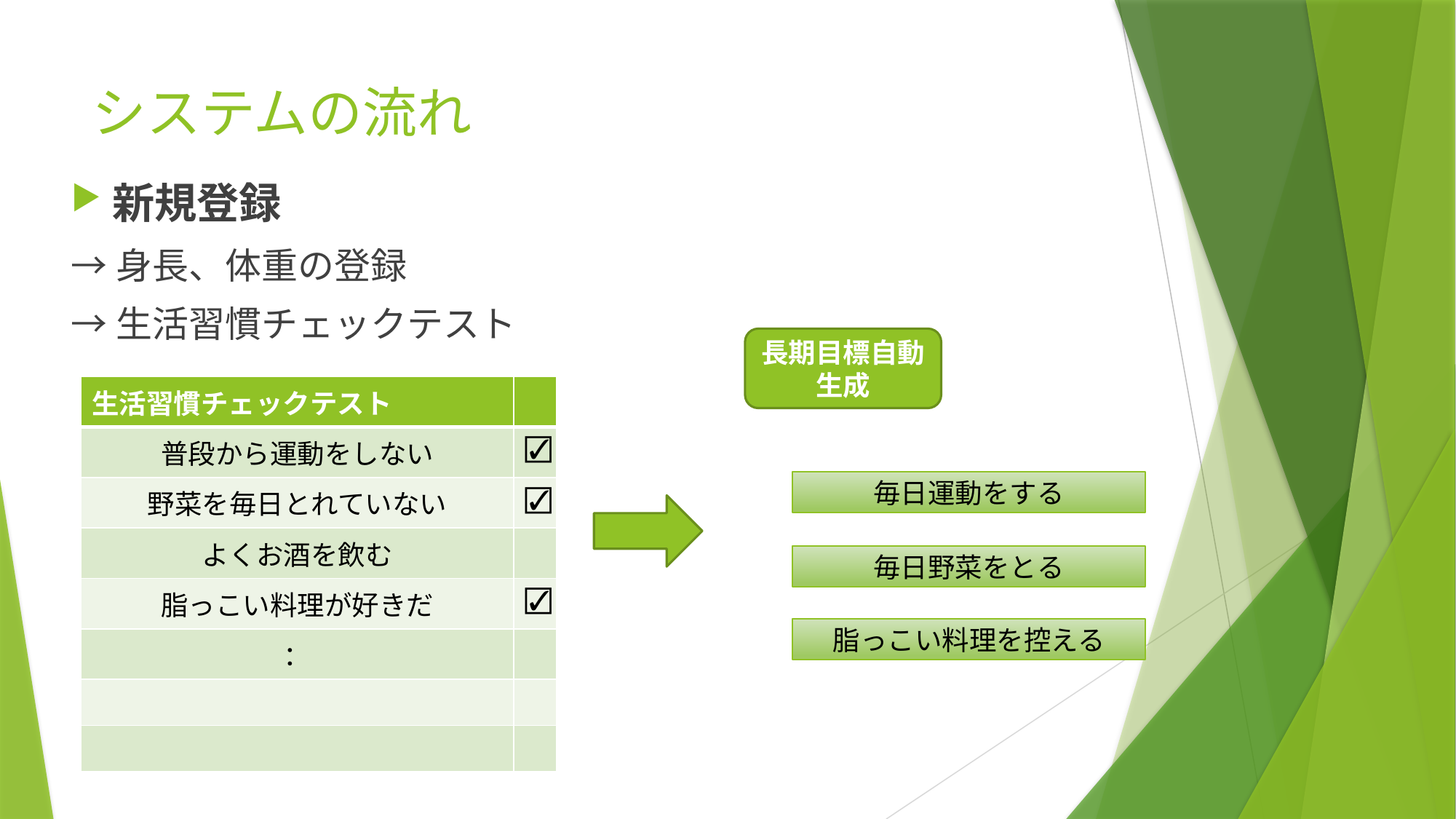

# システムの流れ
新規登録
→身長、体重の登録
→生活習慣チェックテスト
長期目標自動生成
| 生活習慣チェックテスト |  |
| --- | --- |
| 普段から運動をしない | ☑ |
| 野菜を毎日とれていない | ☑ |
| よくお酒を飲む |  |
| 脂っこい料理が好きだ | ☑ |
| ： |  |
|  |  |
|  |  |
毎日運動をする

毎日野菜をとる
脂っこい料理を控える